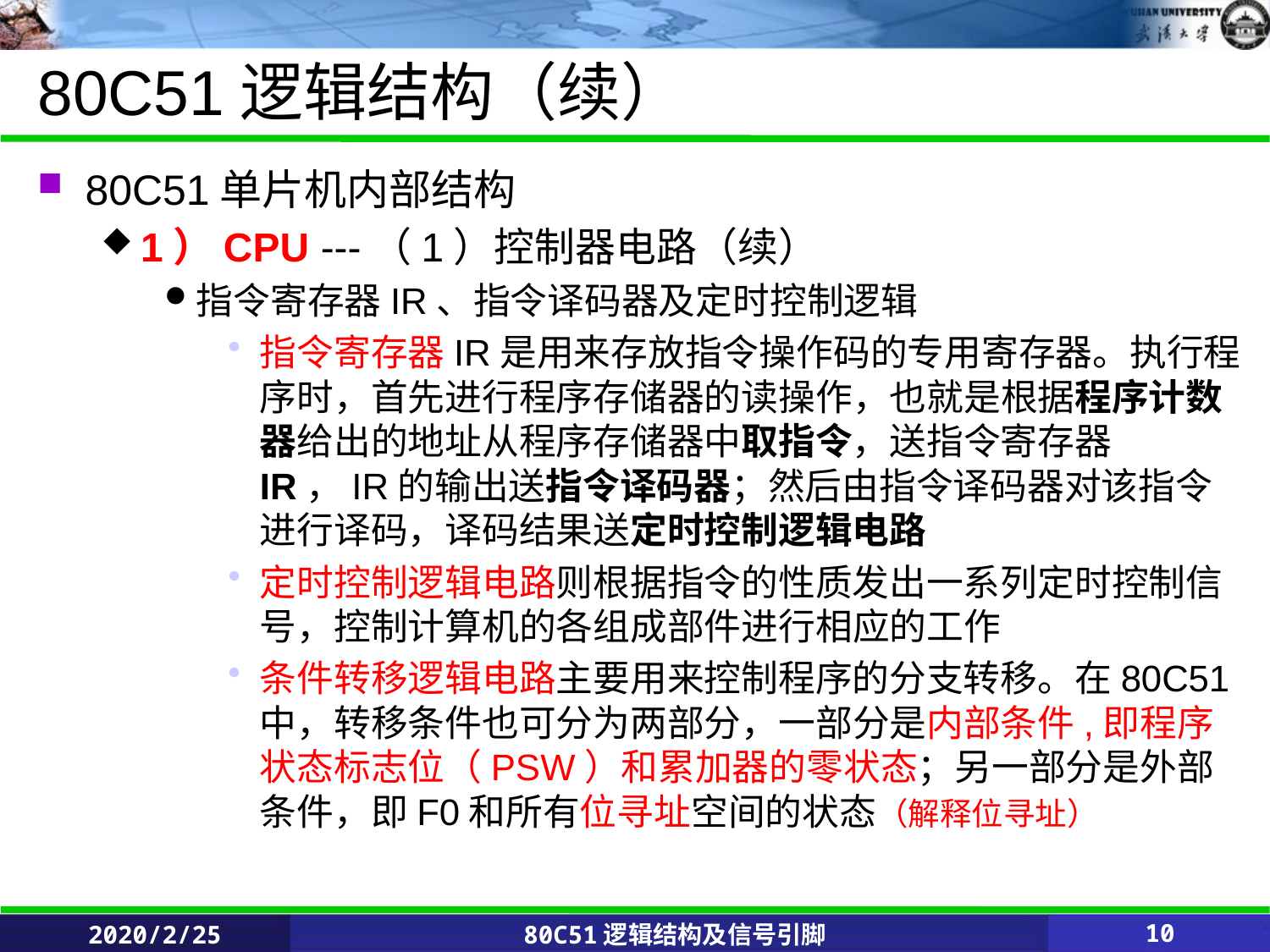

# 80C51逻辑结构（续）
80C51单片机内部结构
1）CPU ---（1）控制器电路（续）
指令寄存器IR、指令译码器及定时控制逻辑
指令寄存器IR是用来存放指令操作码的专用寄存器。执行程序时，首先进行程序存储器的读操作，也就是根据程序计数器给出的地址从程序存储器中取指令，送指令寄存器IR，IR的输出送指令译码器；然后由指令译码器对该指令进行译码，译码结果送定时控制逻辑电路
定时控制逻辑电路则根据指令的性质发出一系列定时控制信号，控制计算机的各组成部件进行相应的工作
条件转移逻辑电路主要用来控制程序的分支转移。在80C51中，转移条件也可分为两部分，一部分是内部条件,即程序状态标志位（PSW）和累加器的零状态；另一部分是外部条件，即F0和所有位寻址空间的状态（解释位寻址）
2020/2/25
80C51逻辑结构及信号引脚
10